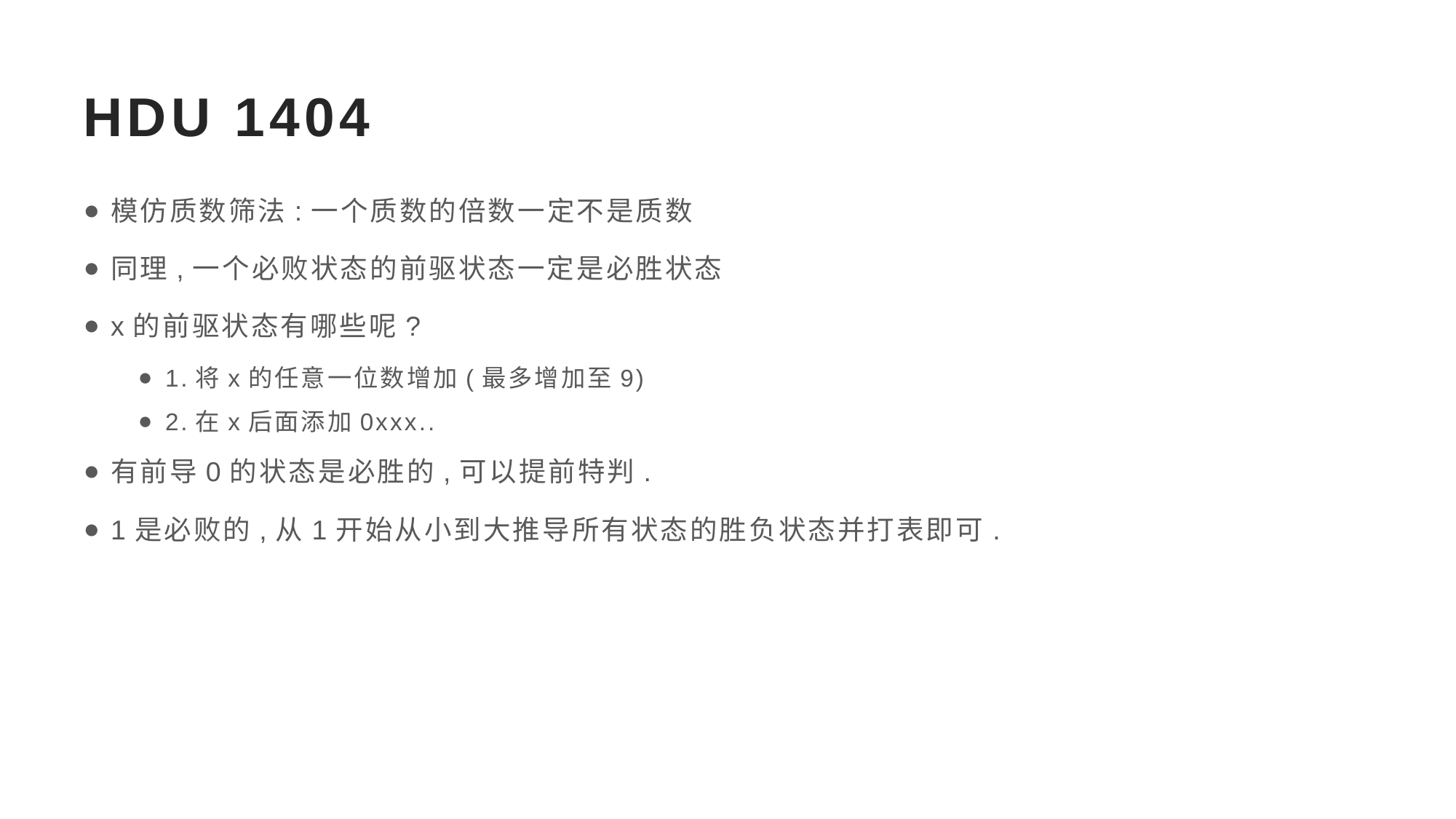

# HDU 1404
模仿质数筛法:一个质数的倍数一定不是质数
同理,一个必败状态的前驱状态一定是必胜状态
x的前驱状态有哪些呢?
1.将x的任意一位数增加(最多增加至9)
2.在x后面添加0xxx..
有前导0的状态是必胜的,可以提前特判.
1是必败的,从1开始从小到大推导所有状态的胜负状态并打表即可.